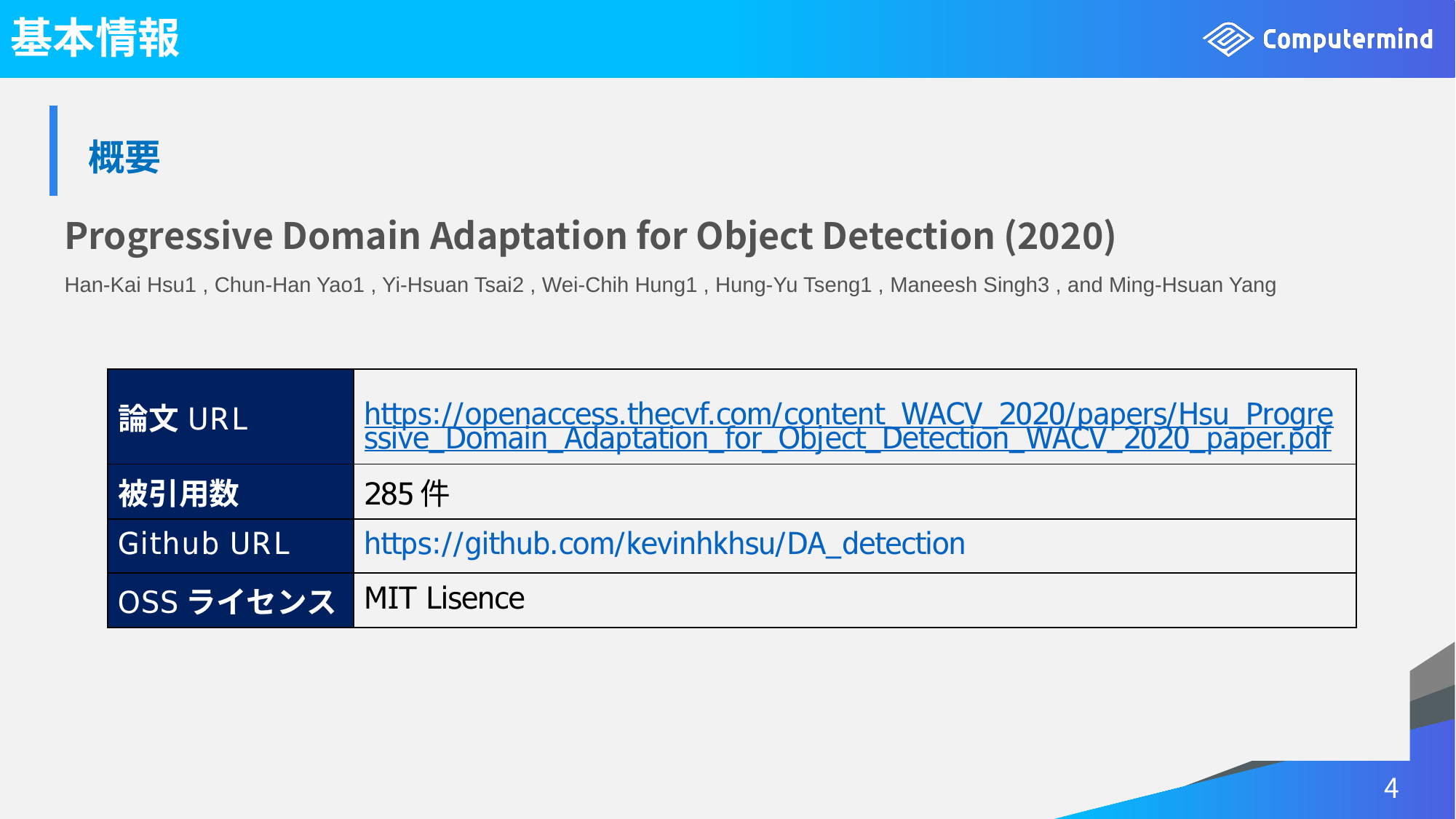

# 基本情報
| 概要 |
| --- |
Progressive Domain Adaptation for Object Detection (2020)
Han-Kai Hsu1 , Chun-Han Yao1 , Yi-Hsuan Tsai2 , Wei-Chih Hung1 , Hung-Yu Tseng1 , Maneesh Singh3 , and Ming-Hsuan Yang
| 論文URL | https://openaccess.thecvf.com/content\_WACV\_2020/papers/Hsu\_Progressive\_Domain\_Adaptation\_for\_Object\_Detection\_WACV\_2020\_paper.pdf |
| --- | --- |
| 被引用数 | 285件 |
| Github URL | https://github.com/kevinhkhsu/DA\_detection |
| OSSライセンス | MIT Lisence |
4